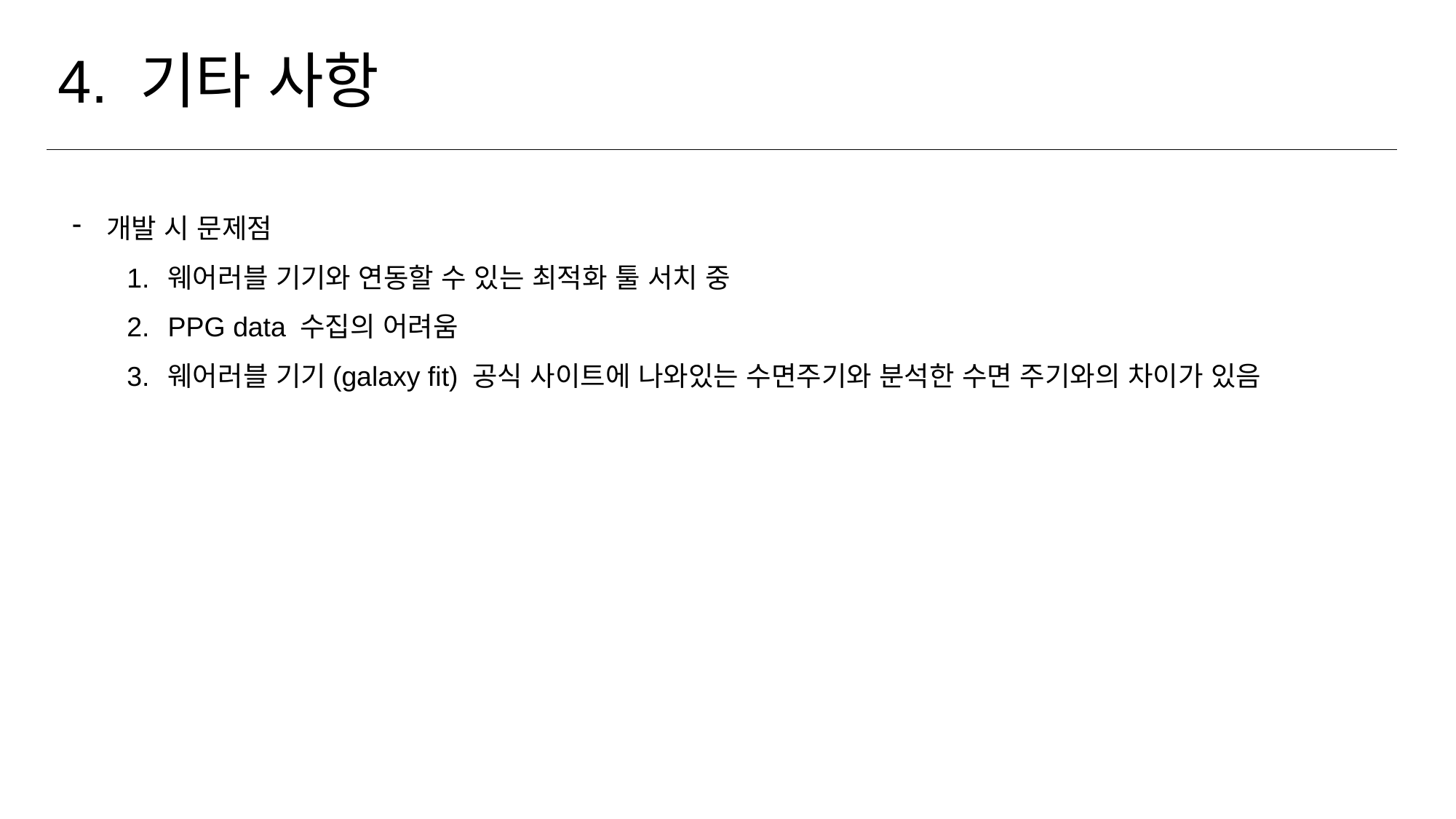

4. 기타 사항
개발 시 문제점
웨어러블 기기와 연동할 수 있는 최적화 툴 서치 중
PPG data 수집의 어려움
웨어러블 기기(galaxy fit) 공식 사이트에 나와있는 수면주기와 분석한 수면 주기와의 차이가 있음